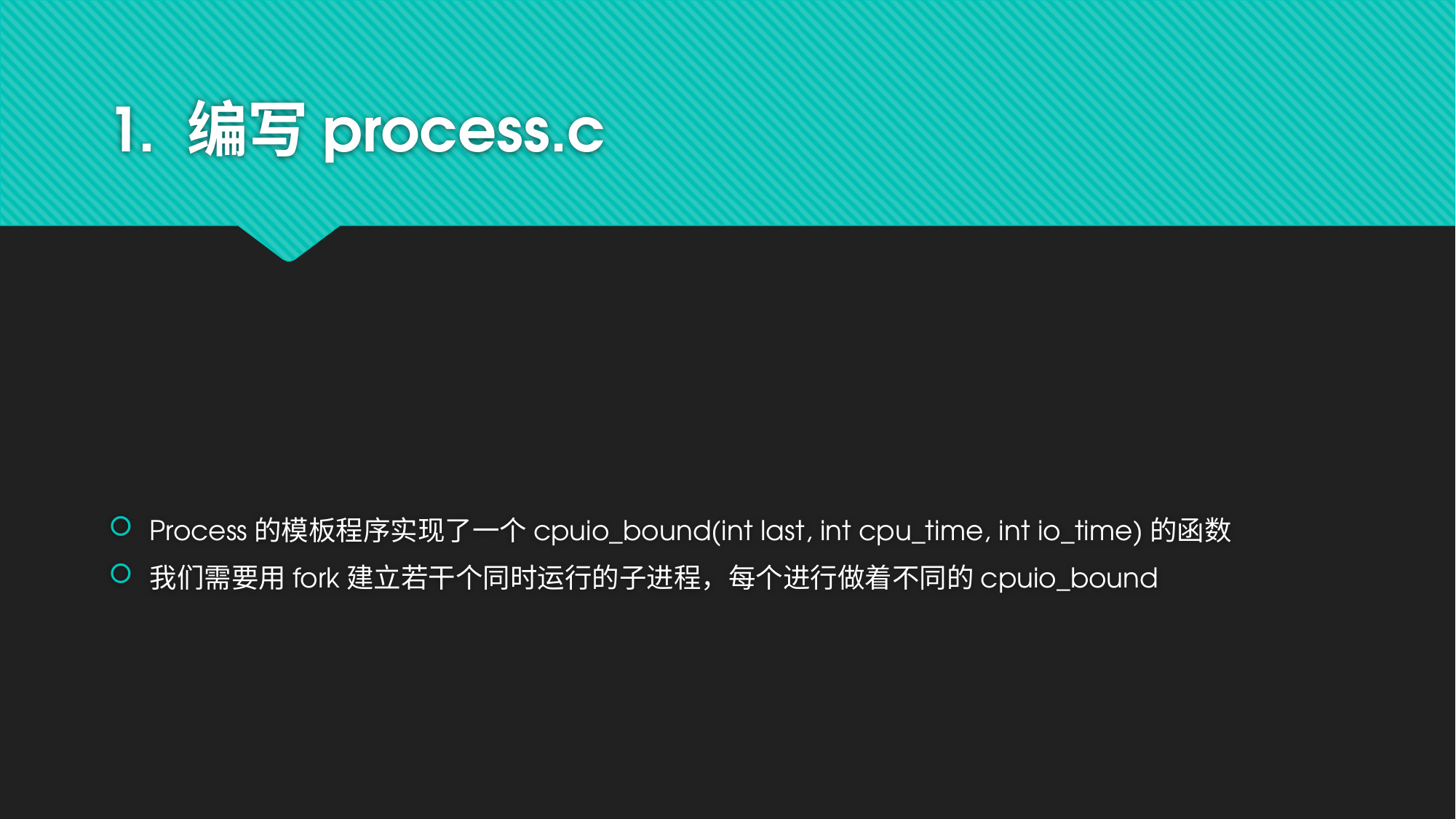

# 1. 编写process.c

Process的模板程序实现了一个cpuio_bound(int last, int cpu_time, int io_time)的函数
我们需要用fork建立若干个同时运行的子进程，每个进行做着不同的cpuio_bound